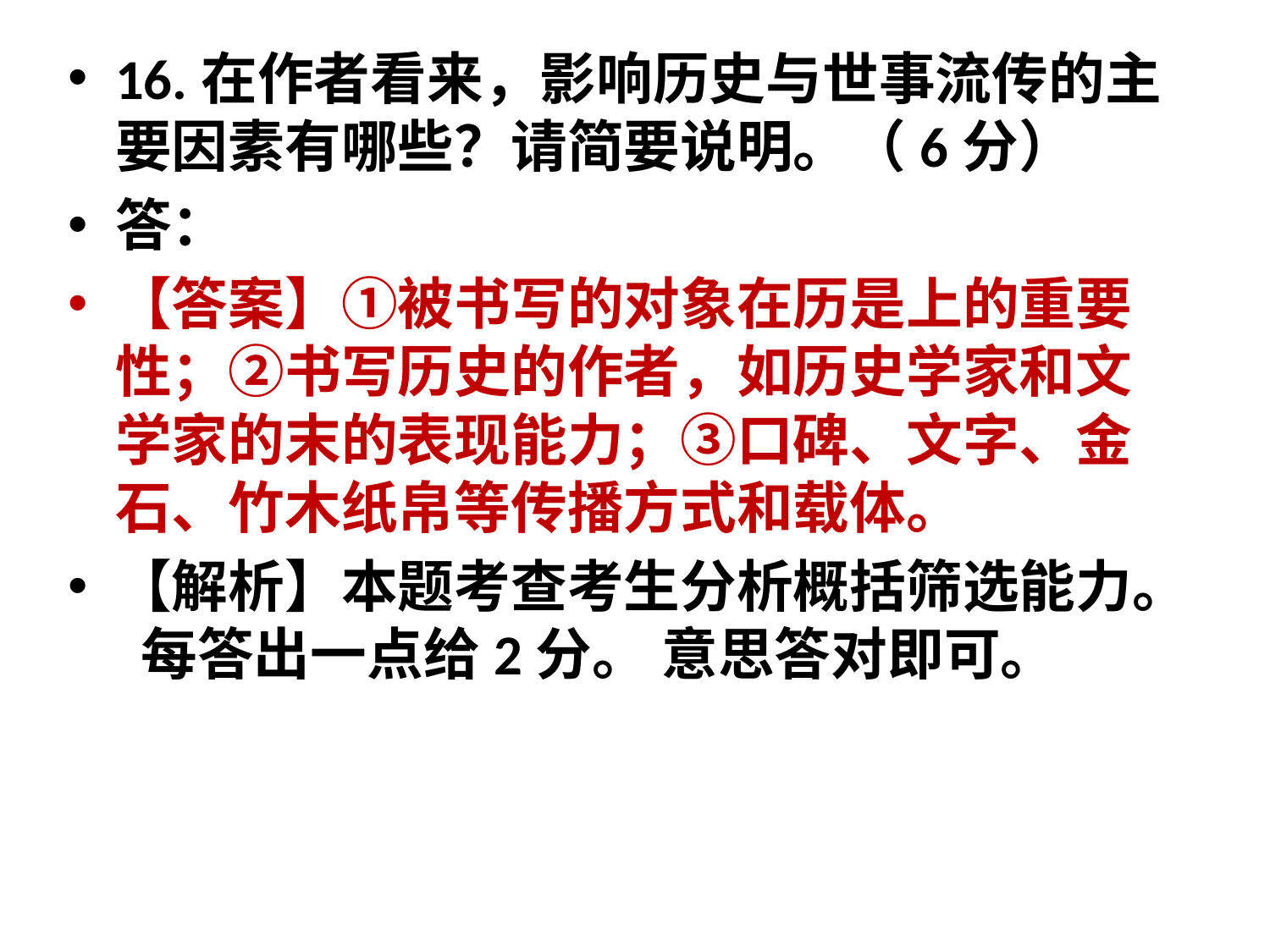

16.在作者看来，影响历史与世事流传的主要因素有哪些？请简要说明。（6分）
答：
【答案】①被书写的对象在历是上的重要性；②书写历史的作者，如历史学家和文学家的末的表现能力；③口碑、文字、金石、竹木纸帛等传播方式和载体。
【解析】本题考查考生分析概括筛选能力。  每答出一点给2分。 意思答对即可。